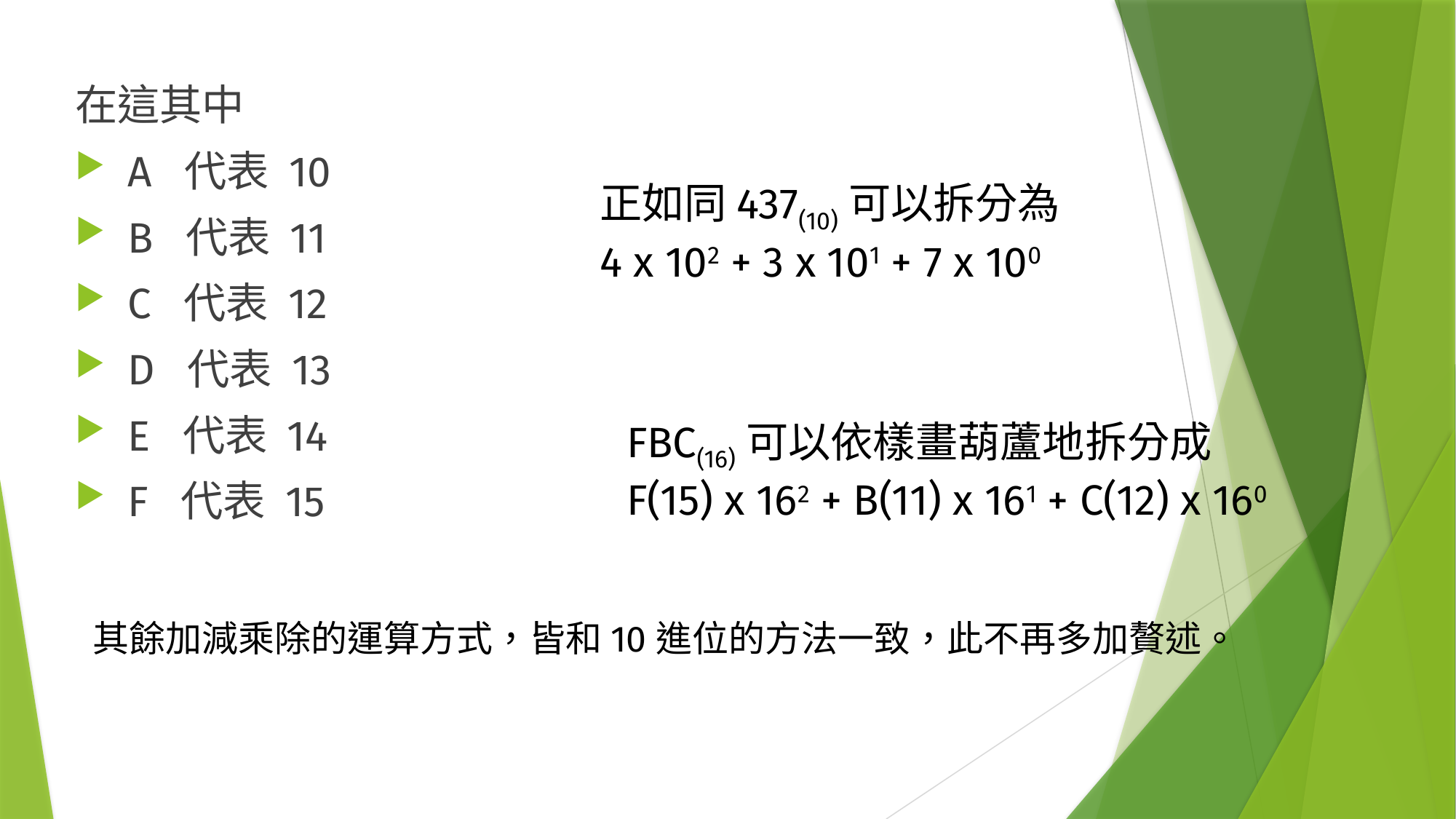

在這其中
 A  代表 10
 B  代表 11
 C  代表 12
 D  代表 13
 E  代表 14
 F  代表 15
正如同437(10)可以拆分為
4 x 102 + 3 x 101 + 7 x 100
FBC(16)可以依樣畫葫蘆地拆分成
F(15) x 162 + B(11) x 161 + C(12) x 160
其餘加減乘除的運算方式，皆和10進位的方法一致，此不再多加贅述。